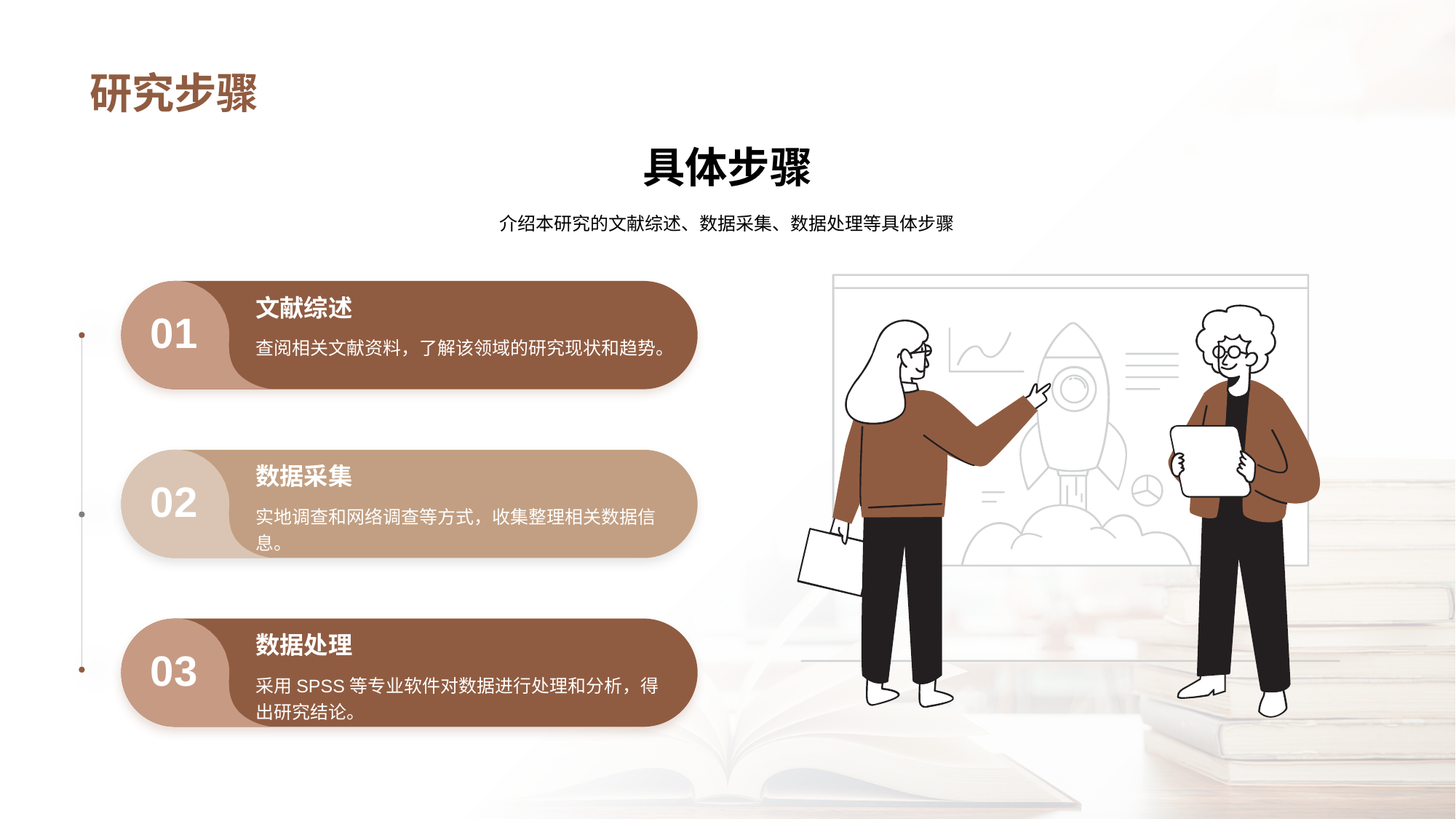

# 研究步骤
具体步骤
介绍本研究的文献综述、数据采集、数据处理等具体步骤

文献综述
01
查阅相关文献资料，了解该领域的研究现状和趋势。

数据采集
02
实地调查和网络调查等方式，收集整理相关数据信息。

数据处理
03
采用SPSS等专业软件对数据进行处理和分析，得出研究结论。